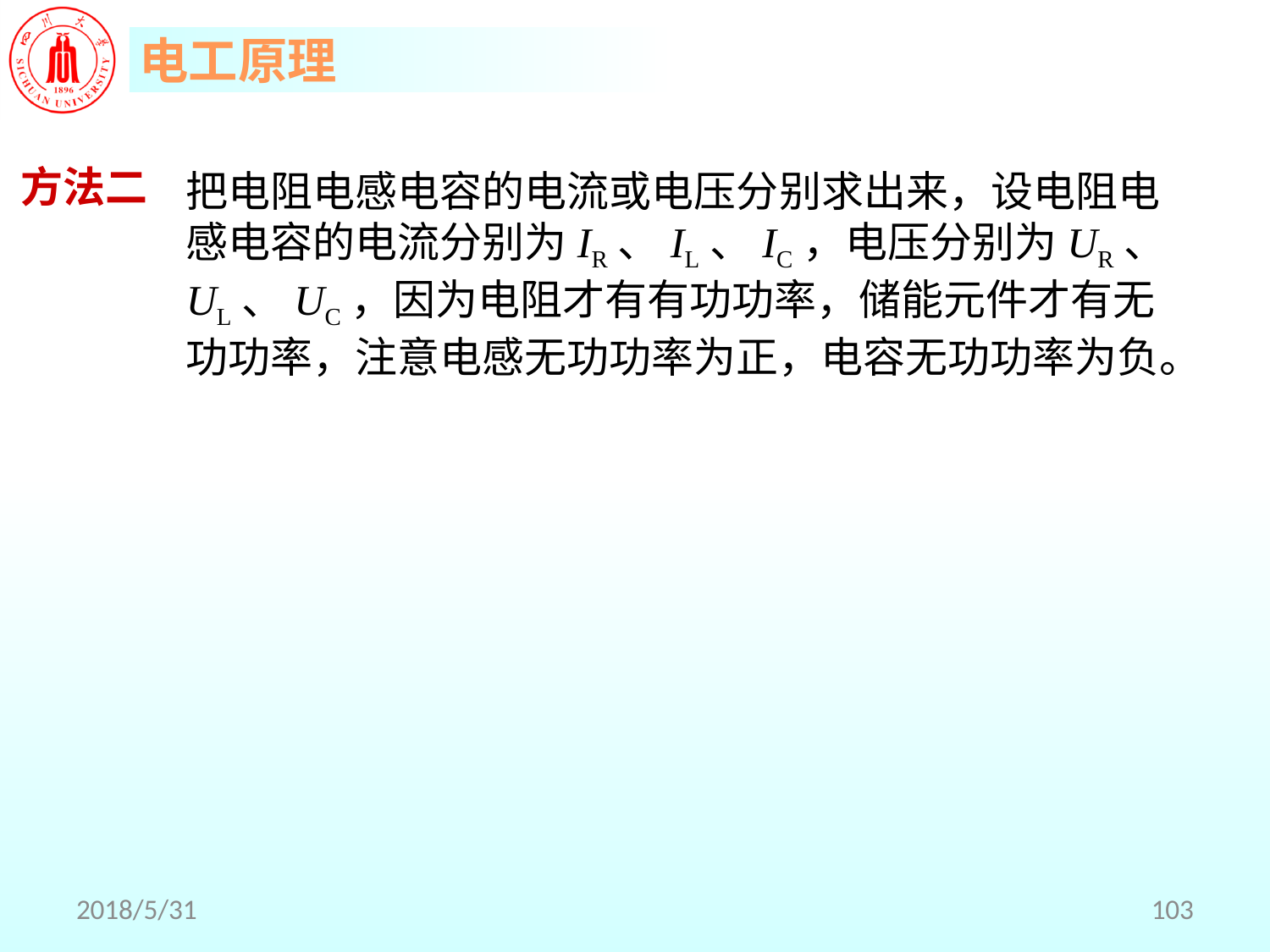

方法二
把电阻电感电容的电流或电压分别求出来，设电阻电感电容的电流分别为IR、IL、IC，电压分别为UR、UL、UC，因为电阻才有有功功率，储能元件才有无功功率，注意电感无功功率为正，电容无功功率为负。
2018/5/31
103